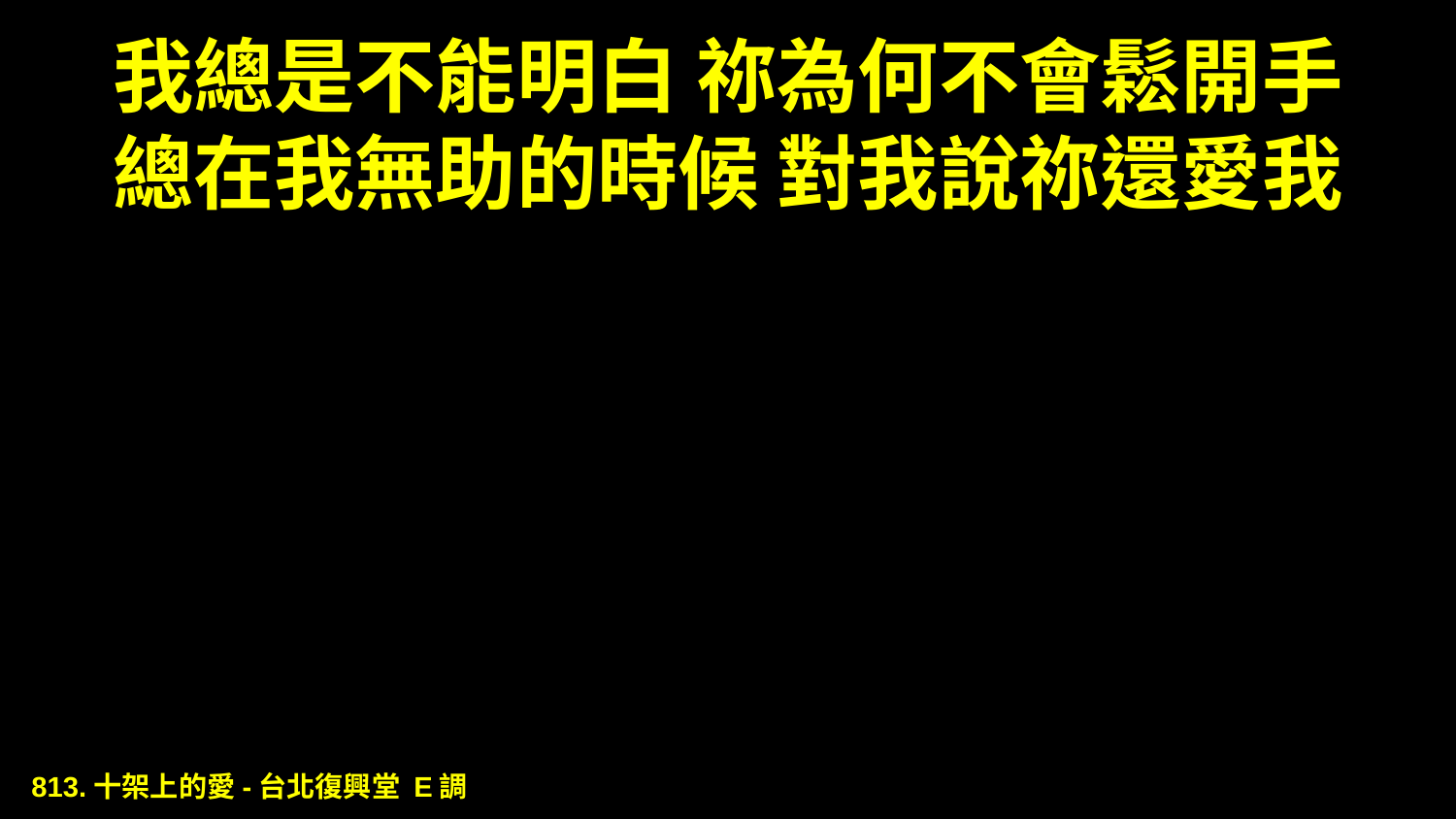

# 我總是不能明白 祢為何不會鬆開手 總在我無助的時候 對我說祢還愛我
813.十架上的愛-台北復興堂 E調